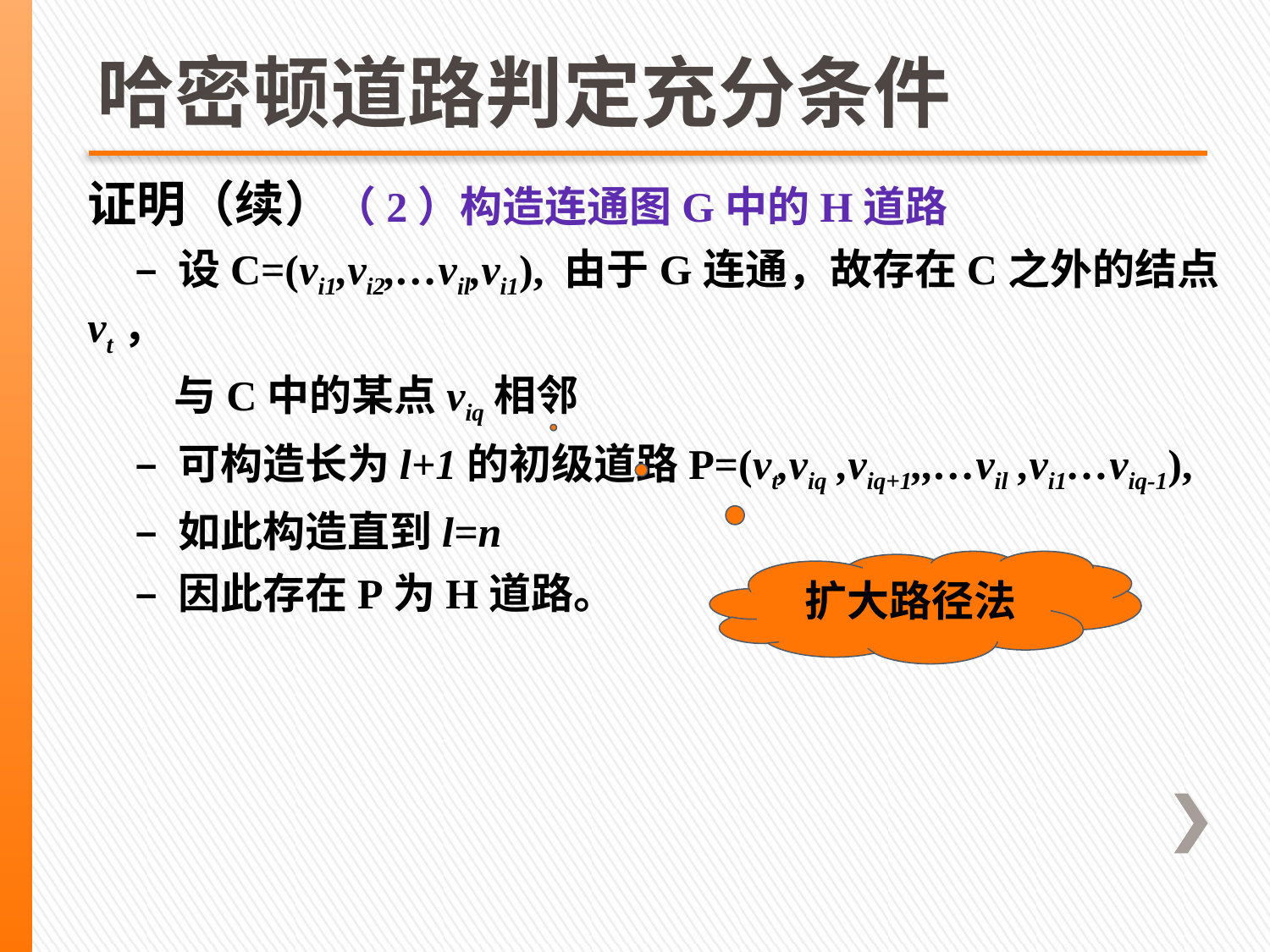

# 哈密顿道路判定充分条件
证明（续）（2）构造连通图G中的H道路
     – 设C=(vi1,vi2,…vil,vi1), 由于G连通，故存在C之外的结点vt，
        与C中的某点viq相邻
     – 可构造长为l+1的初级道路P=(vt,viq ,viq+1,,…vil ,vi1…viq-1),
     – 如此构造直到l=n
     – 因此存在P为H道路。

扩大路径法